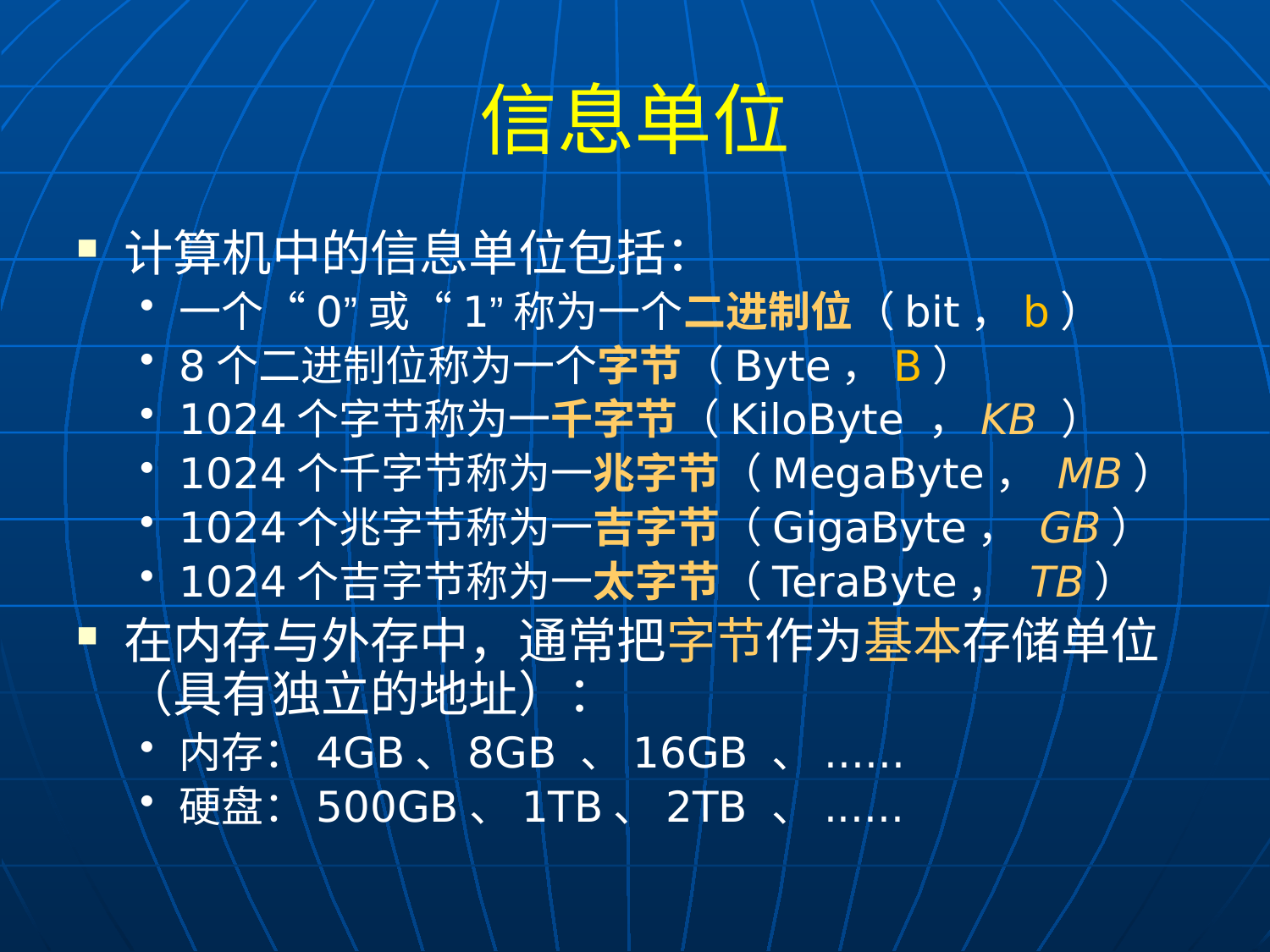

# 信息单位
计算机中的信息单位包括：
一个“0”或“1”称为一个二进制位（bit，b）
8个二进制位称为一个字节（Byte，B）
1024个字节称为一千字节（KiloByte ，KB ）
1024个千字节称为一兆字节（MegaByte， MB）
1024个兆字节称为一吉字节（GigaByte， GB）
1024个吉字节称为一太字节（TeraByte， TB）
在内存与外存中，通常把字节作为基本存储单位（具有独立的地址）：
内存：4GB、8GB 、16GB 、......
硬盘：500GB、1TB、2TB 、......